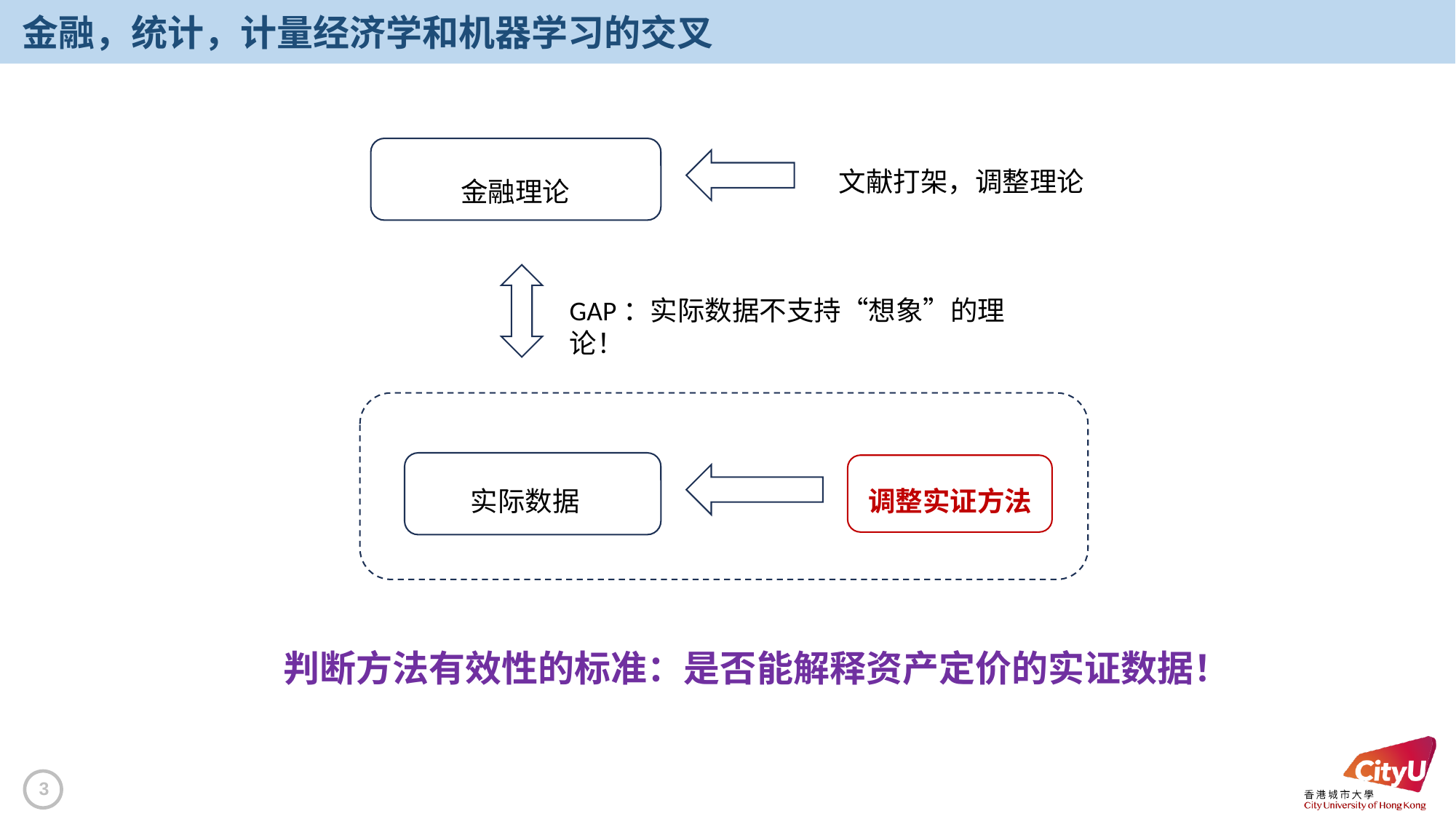

# 金融，统计，计量经济学和机器学习的交叉

文献打架，调整理论

金融理论

GAP：实际数据不支持“想象”的理论！

调整实证方法
实际数据

判断方法有效性的标准：是否能解释资产定价的实证数据！
3